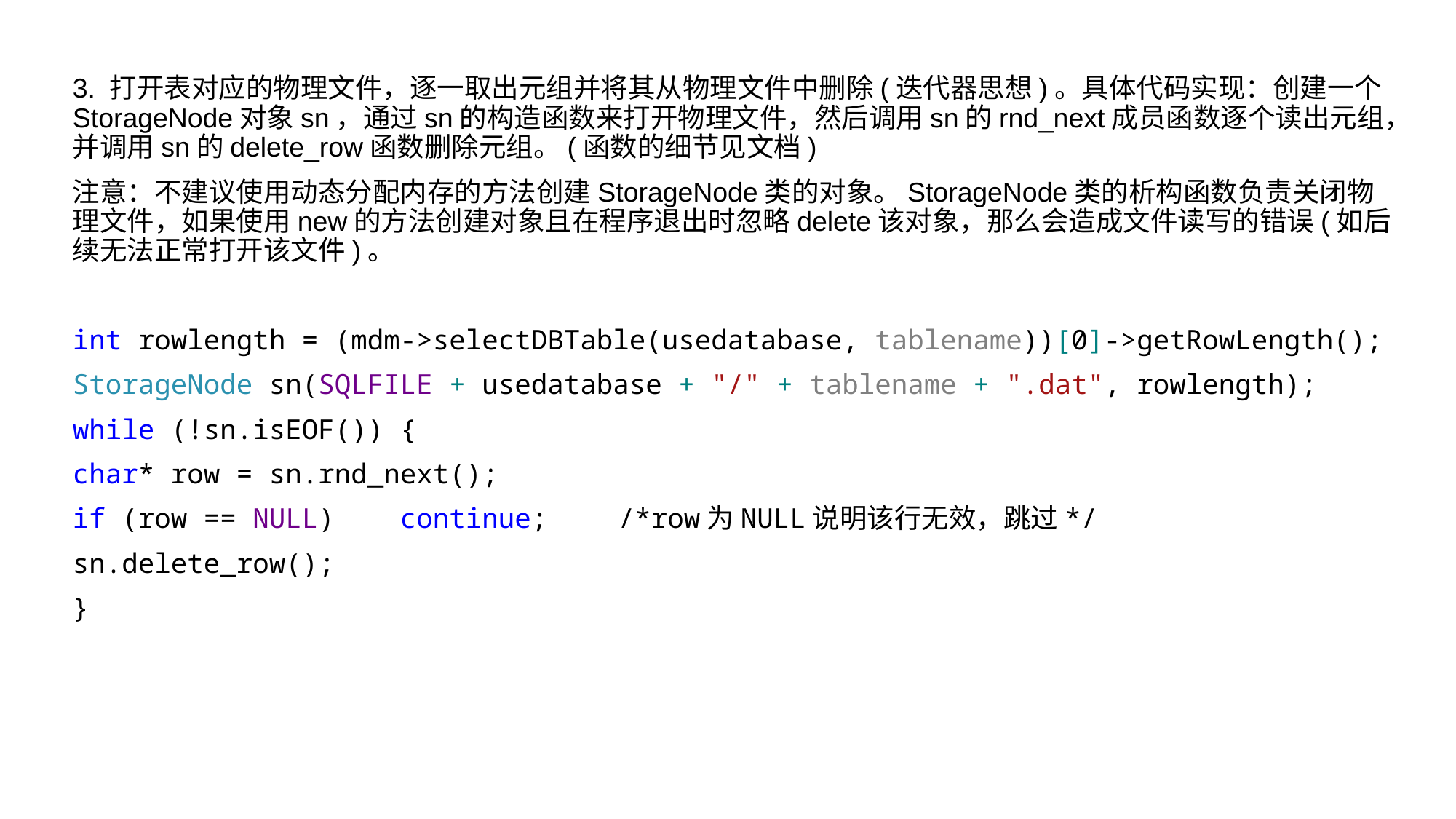

3. 打开表对应的物理文件，逐一取出元组并将其从物理文件中删除(迭代器思想)。具体代码实现：创建一个StorageNode对象sn，通过sn的构造函数来打开物理文件，然后调用sn的rnd_next成员函数逐个读出元组，并调用sn的delete_row函数删除元组。(函数的细节见文档)
注意：不建议使用动态分配内存的方法创建StorageNode类的对象。StorageNode类的析构函数负责关闭物理文件，如果使用new的方法创建对象且在程序退出时忽略delete该对象，那么会造成文件读写的错误(如后续无法正常打开该文件)。

int rowlength = (mdm->selectDBTable(usedatabase, tablename))[0]->getRowLength();
StorageNode sn(SQLFILE + usedatabase + "/" + tablename + ".dat", rowlength);
while (!sn.isEOF()) {
char* row = sn.rnd_next();
if (row == NULL)	continue;	/*row为NULL说明该行无效，跳过*/
sn.delete_row();
}